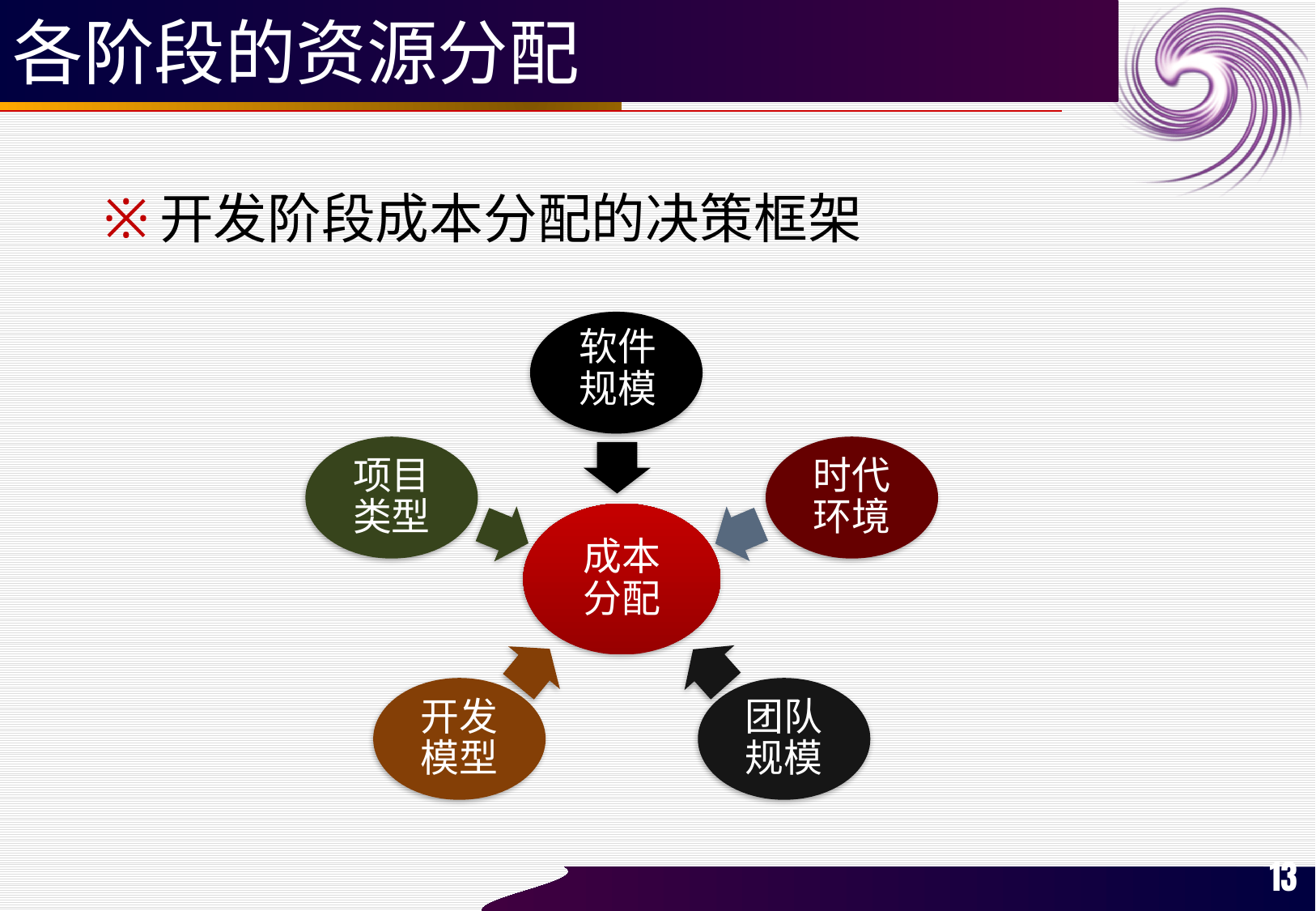

# 各阶段的资源分配
开发阶段成本分配的决策框架

软件
规模

项目
类型

时代
环境

成本
分配

开发
模型

团队
规模
13